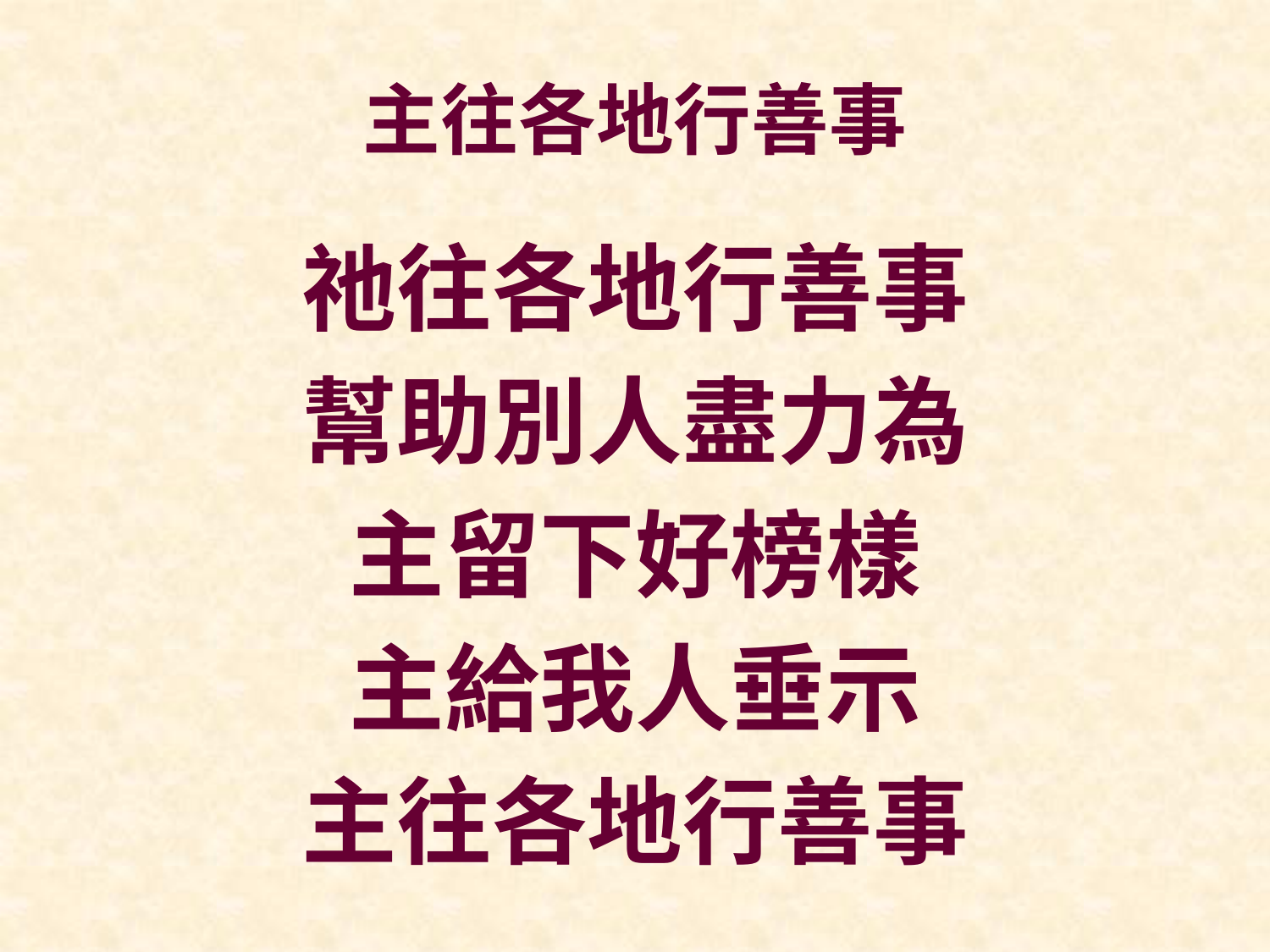

# 主往各地行善事
祂往各地行善事
幫助別人盡力為
主留下好榜樣
主給我人垂示
主往各地行善事